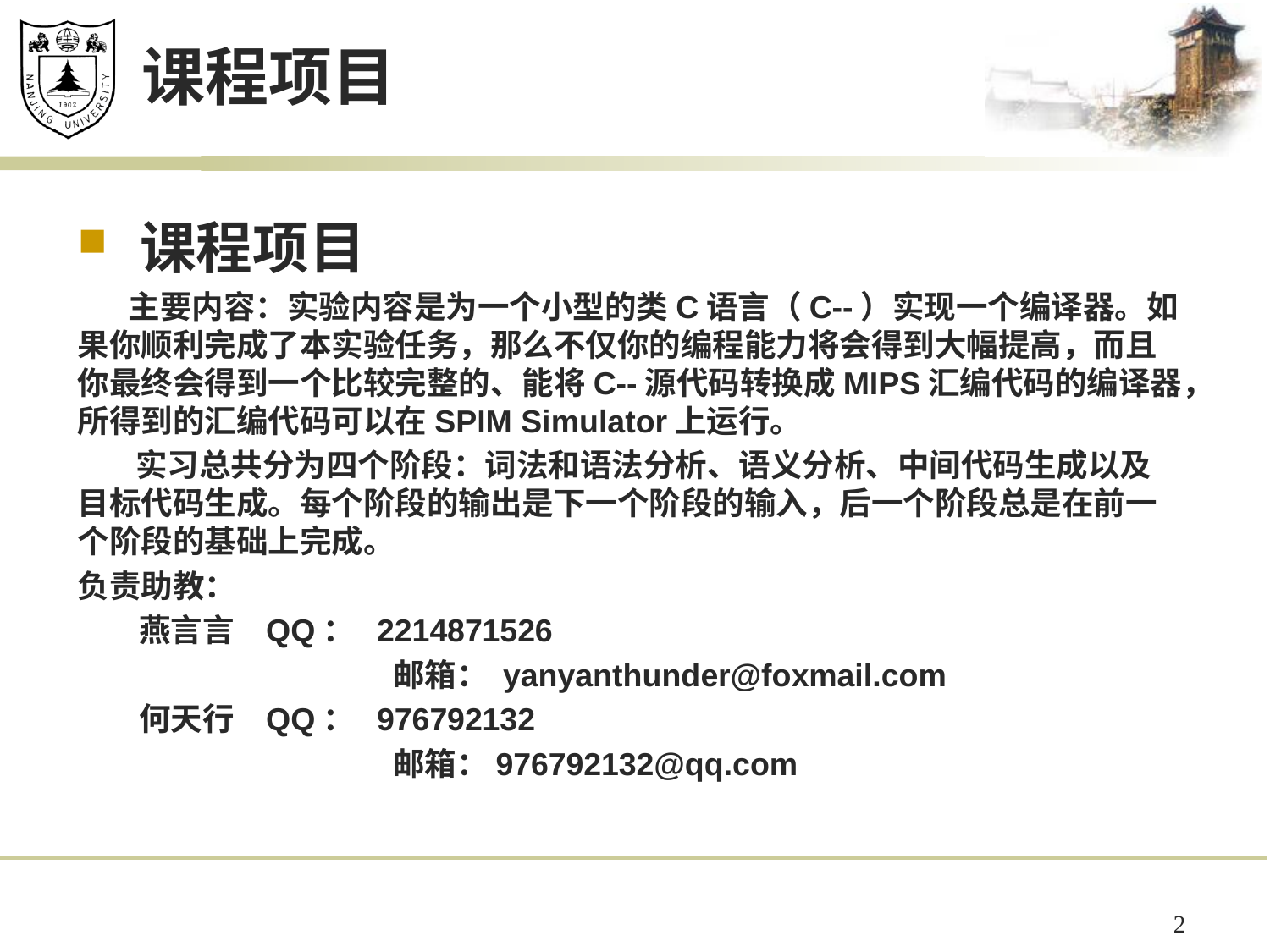

# 课程项目
课程项目
      主要内容：实验内容是为一个小型的类C语言（C--）实现一个编译器。如果你顺利完成了本实验任务，那么不仅你的编程能力将会得到大幅提高，而且你最终会得到一个比较完整的、能将C--源代码转换成MIPS汇编代码的编译器，所得到的汇编代码可以在SPIM Simulator上运行。
       实习总共分为四个阶段：词法和语法分析、语义分析、中间代码生成以及目标代码生成。每个阶段的输出是下一个阶段的输入，后一个阶段总是在前一个阶段的基础上完成。
负责助教：
燕言言	QQ：  2214871526
		邮箱： yanyanthunder@foxmail.com
何天行	QQ：  976792132
		邮箱：976792132@qq.com